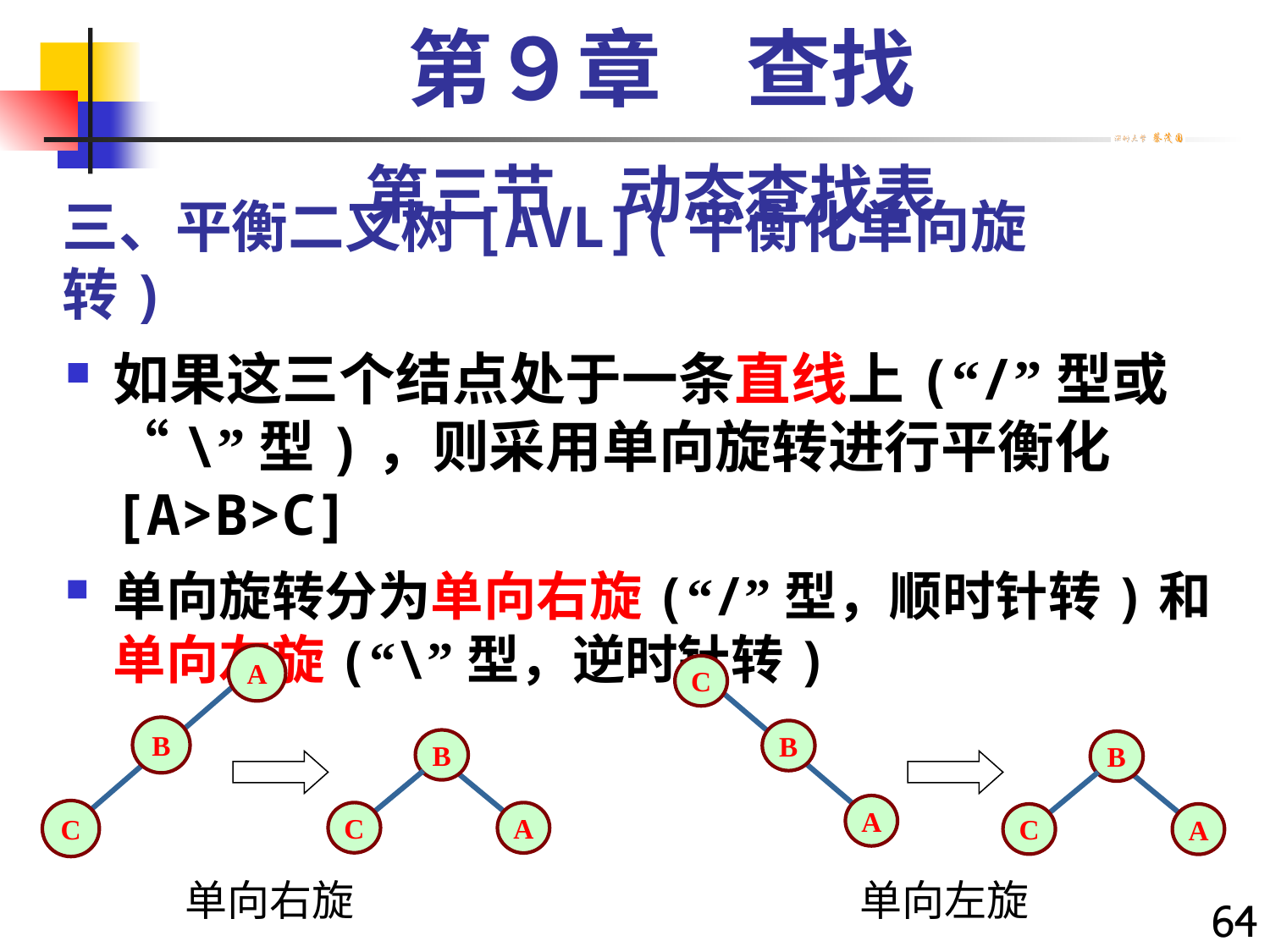

第９章　查找
第三节　动态查找表
# 三、平衡二叉树[AVL](平衡化单向旋转)
如果这三个结点处于一条直线上(“/”型或“\”型)，则采用单向旋转进行平衡化[A>B>C]
单向旋转分为单向右旋(“/”型，顺时针转)和单向左旋(“\”型，逆时针转)
A

B
C
B

C
A

单向右旋
C

B
A
B

C
A

单向左旋
64